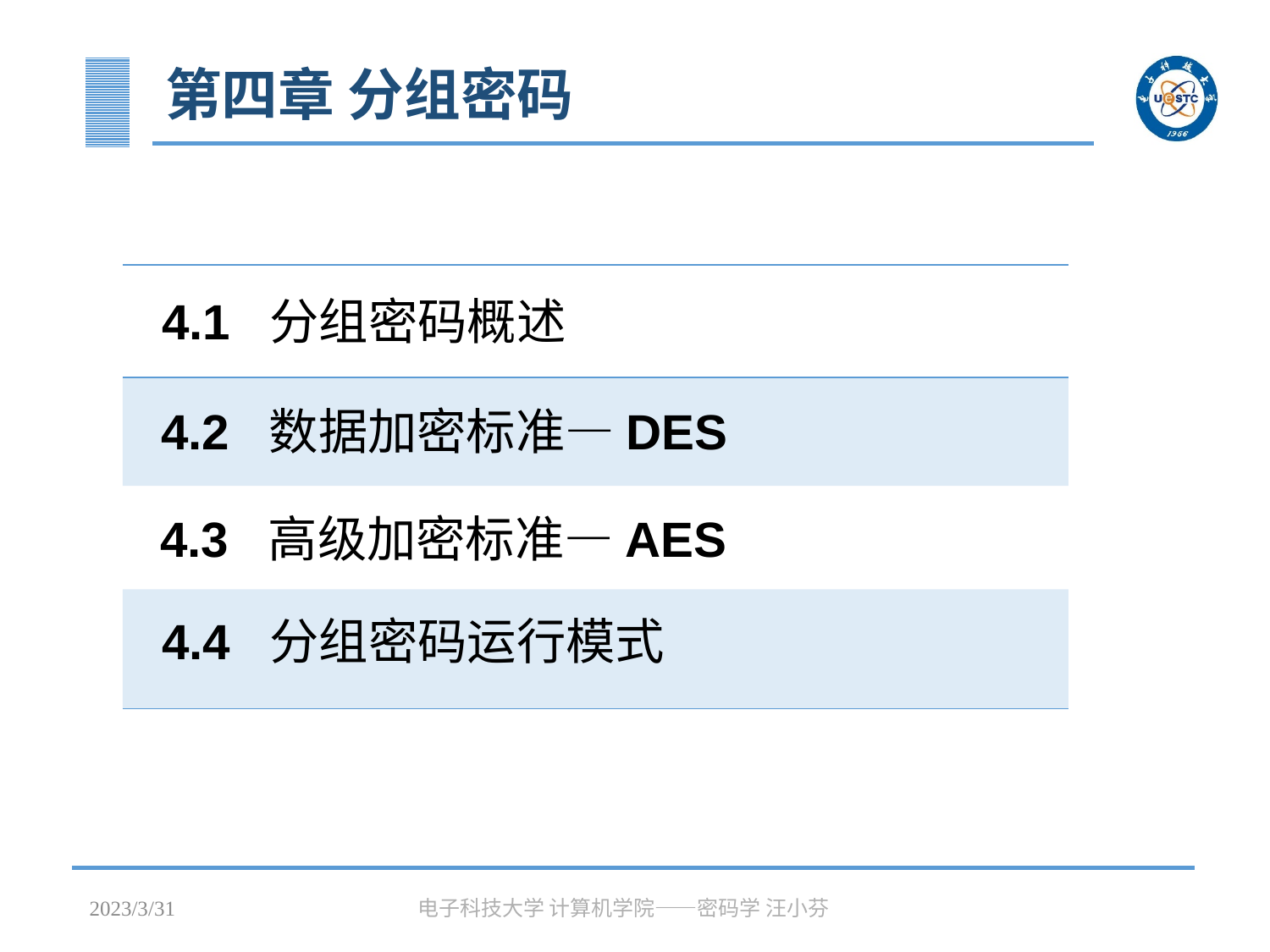

# 第四章 分组密码
|  |
| --- |
|  |
|  |
|  |
4.1  分组密码概述

4.2  数据加密标准—DES
4.3  高级加密标准—AES
4.4  分组密码运行模式
2023/3/31
电子科技大学 计算机学院——密码学 汪小芬